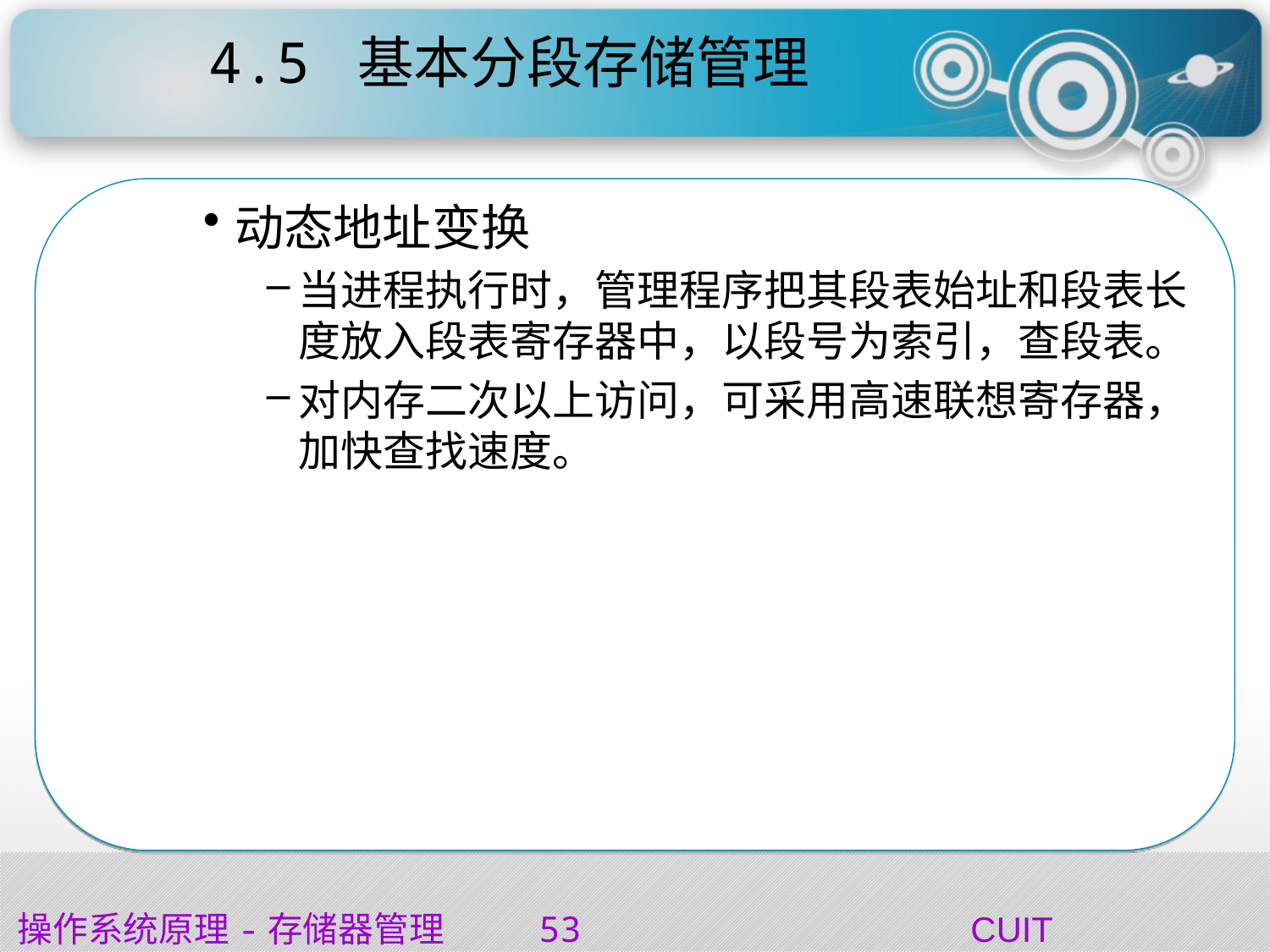

# 4.5 基本分段存储管理
动态地址变换
当进程执行时，管理程序把其段表始址和段表长度放入段表寄存器中，以段号为索引，查段表。
对内存二次以上访问，可采用高速联想寄存器，加快查找速度。